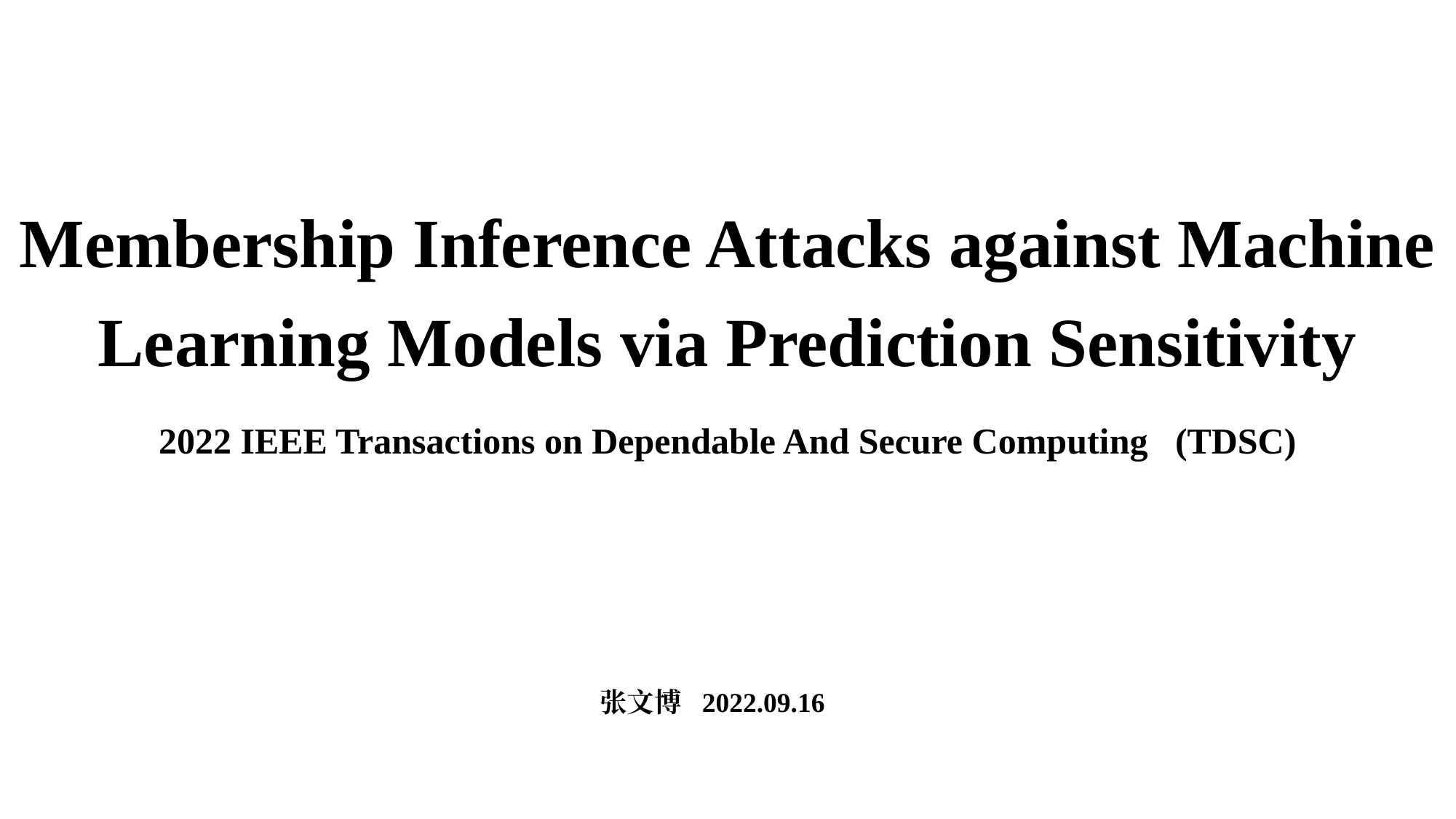

# Membership Inference Attacks against Machine Learning Models via Prediction Sensitivity
2022 IEEE Transactions on Dependable And Secure Computing   (TDSC)
张文博  2022.09.16